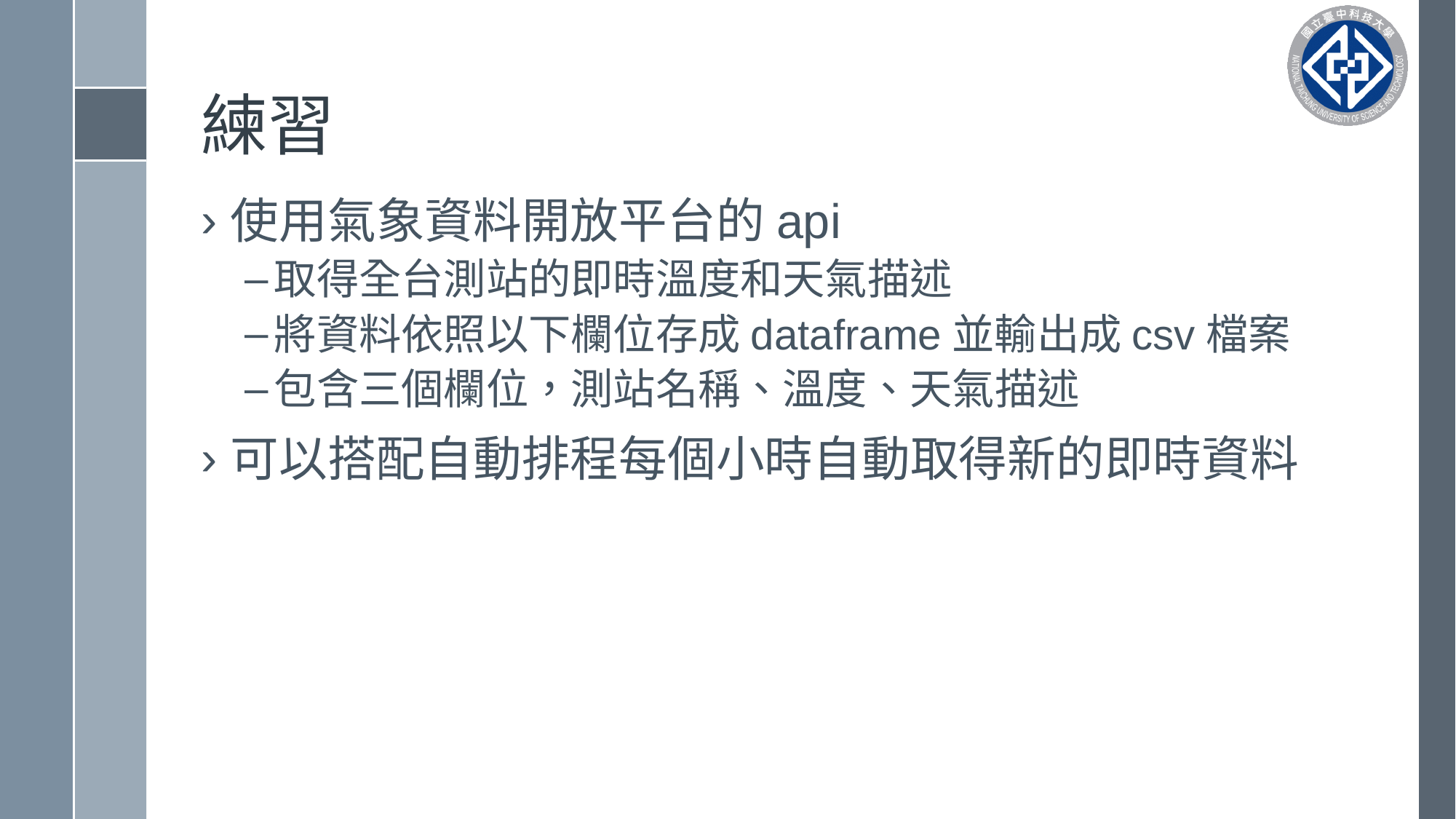

# 練習
使用氣象資料開放平台的api
取得全台測站的即時溫度和天氣描述
將資料依照以下欄位存成dataframe並輸出成csv檔案
包含三個欄位，測站名稱、溫度、天氣描述
可以搭配自動排程每個小時自動取得新的即時資料